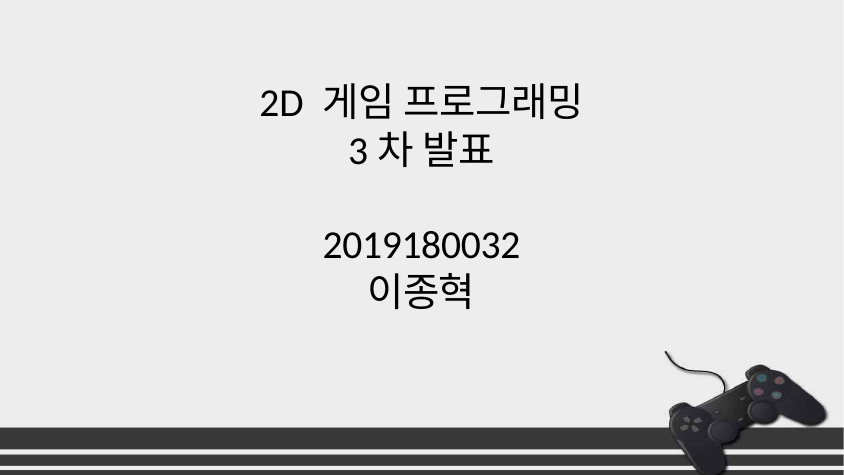

2D 게임 프로그래밍
3차 발표
2019180032
이종혁